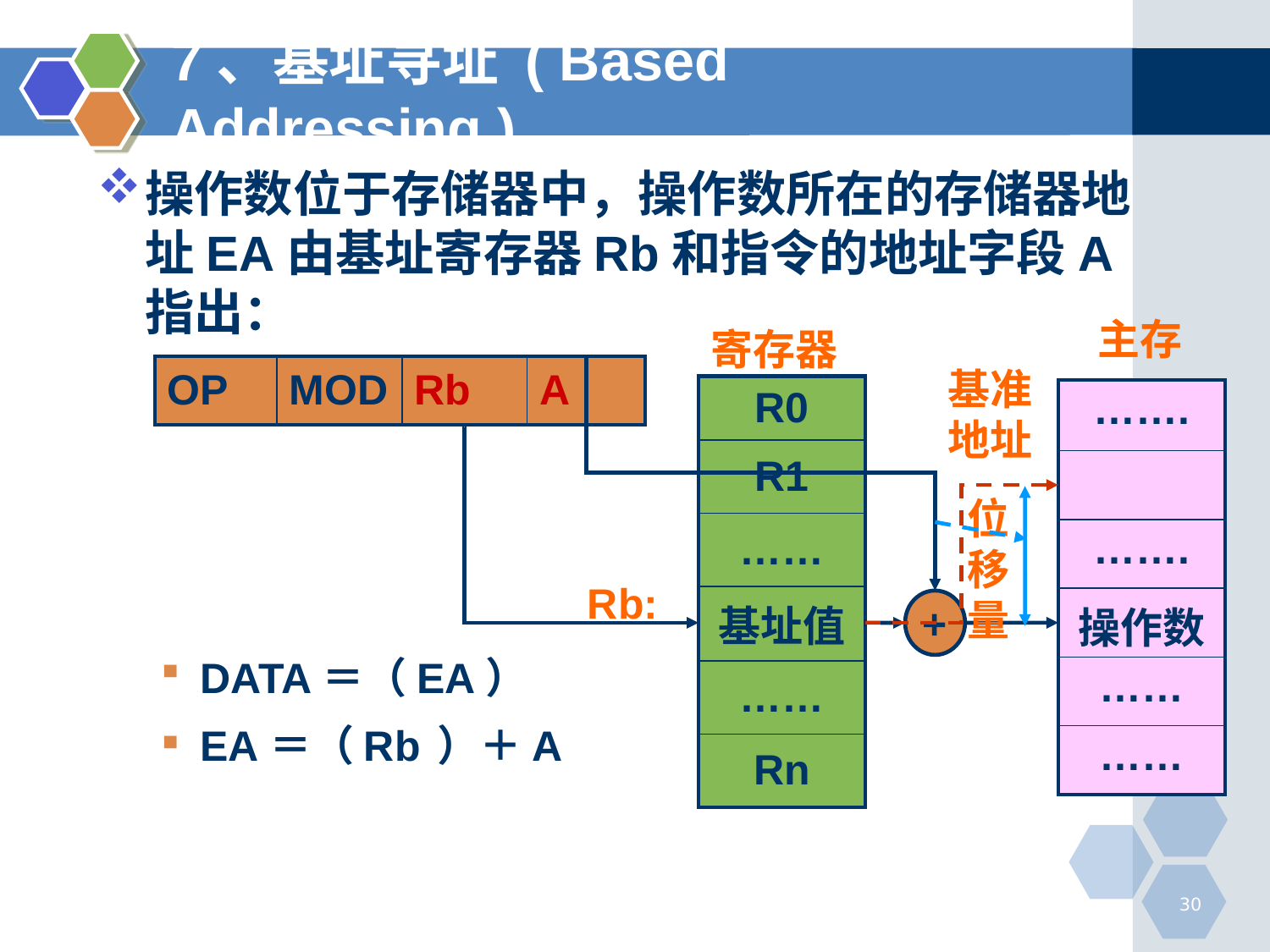

# 7、基址寻址 ( Based Addressing )
操作数位于存储器中，操作数所在的存储器地址EA由基址寄存器Rb和指令的地址字段A指出：

DATA＝（EA）
EA＝（Rb ）＋A
主存
寄存器
| OP | MOD | Rb | A |
| --- | --- | --- | --- |
基准地址
| R0 |
| --- |
| R1 |
| …… |
| 基址值 |
| …… |
| Rn |
| ……. |
| --- |
|  |
| ……. |
| 操作数 |
| …… |
| …… |
位移量

Rb:
+
30